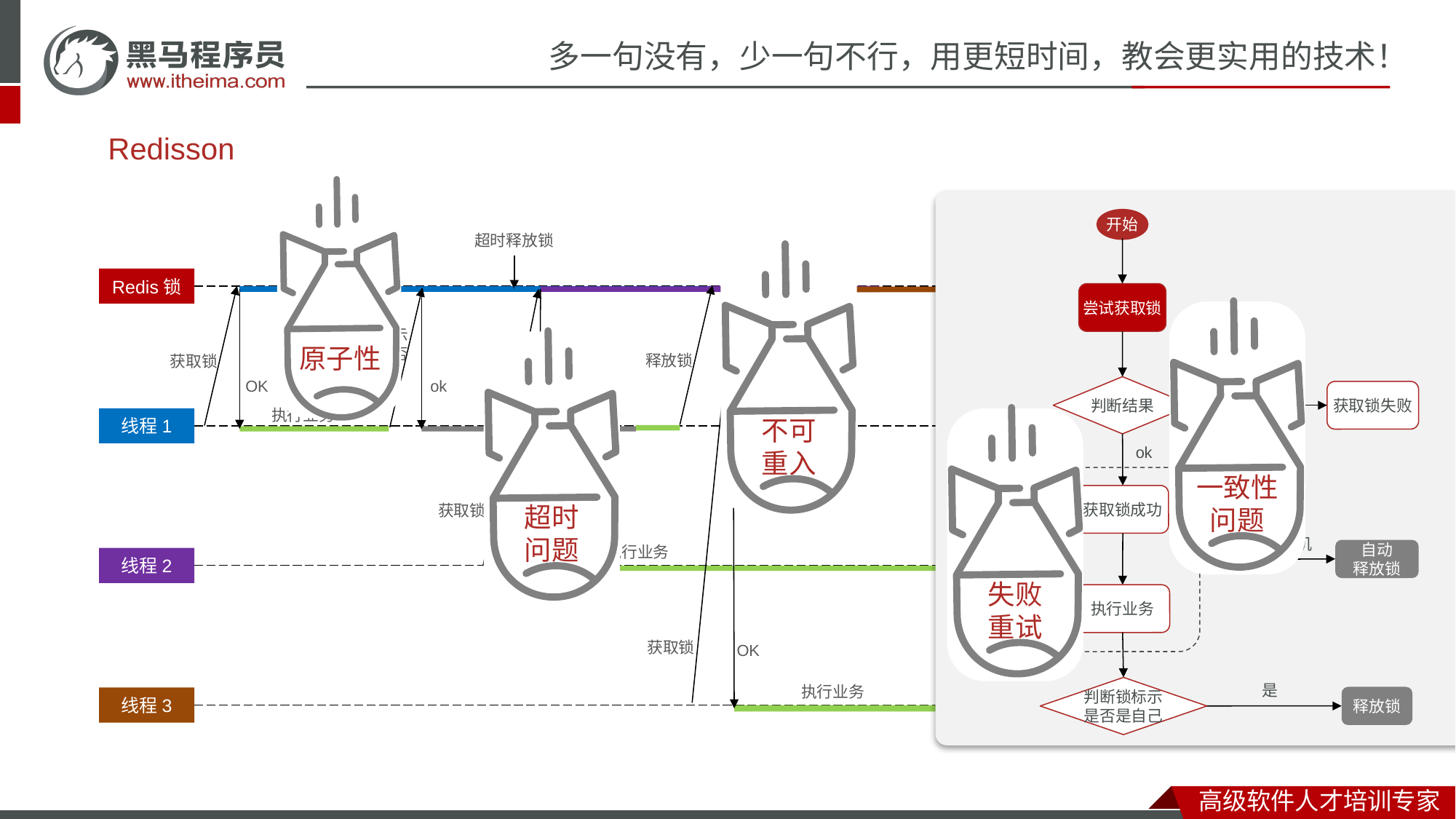

Redisson

原子性

开始
超时释放锁

不可
重入
Redis锁
尝试获取锁

一致性
问题
获取锁标示
并判断是否
一致

超时
问题
释放锁
获取锁
OK
ok
nil
判断结果
获取锁失败
执行业务
阻塞
线程1

失败
重试

ok

获取锁成功
获取锁
OK
业务超时
或服务宕机
执行业务
自动
释放锁
线程2

执行业务
获取锁
OK
是
执行业务
判断锁标示是否是自己
释放锁
线程3